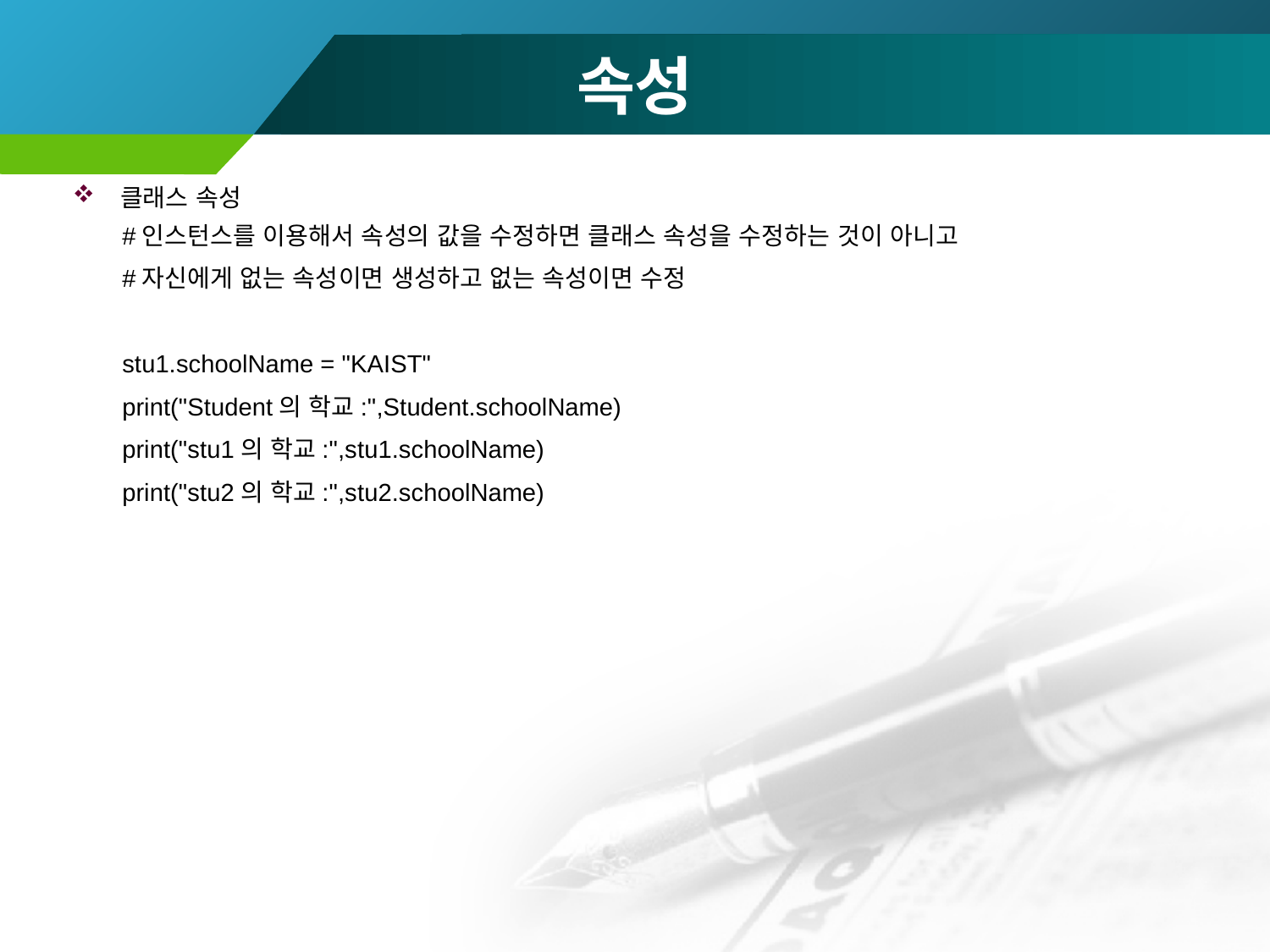

# 속성
클래스 속성﻿﻿﻿
#인스턴스를 이용해서 속성의 값을 수정하면 클래스 속성을 수정하는 것이 아니고
#자신에게 없는 속성이면 생성하고 없는 속성이면 수정

stu1.schoolName = "KAIST"
print("Student의 학교:",Student.schoolName)
print("stu1의 학교:",stu1.schoolName)
print("stu2의 학교:",stu2.schoolName)